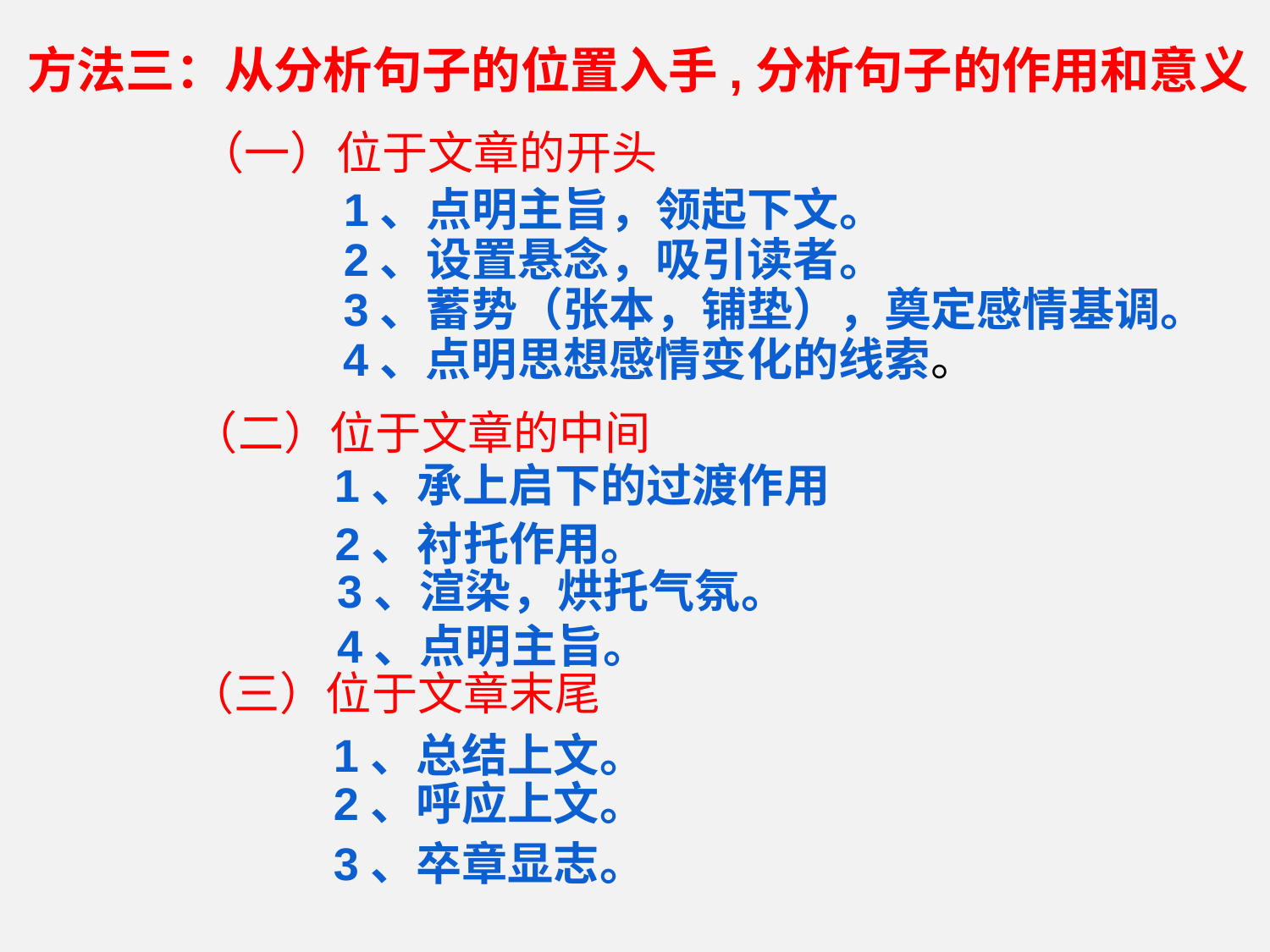

方法三：从分析句子的位置入手,分析句子的作用和意义 .
（一）位于文章的开头
（二）位于文章的中间
（三）位于文章末尾
1、点明主旨，领起下文。
2、设置悬念，吸引读者。
3、蓄势（张本，铺垫），奠定感情基调。
4、点明思想感情变化的线索。
1、承上启下的过渡作用
  2、衬托作用。
3、渲染，烘托气氛。
4、点明主旨。
1、总结上文。
2、呼应上文。
3、卒章显志。